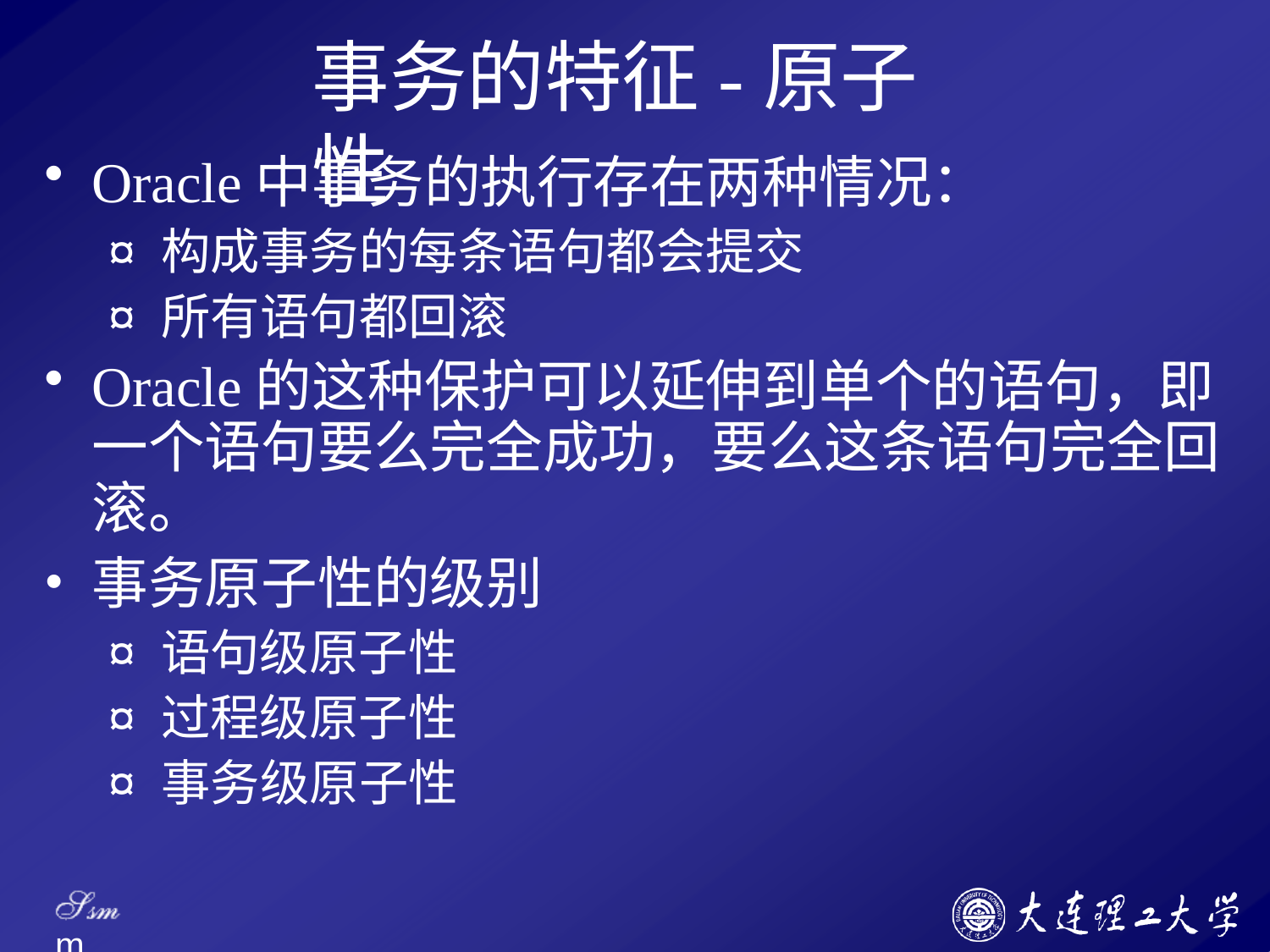

# 事务的特征-原子性
Oracle中事务的执行存在两种情况：
¤ 构成事务的每条语句都会提交
¤ 所有语句都回滚
Oracle的这种保护可以延伸到单个的语句，即 一个语句要么完全成功，要么这条语句完全回 滚。
事务原子性的级别
¤ 语句级原子性
¤ 过程级原子性
¤ 事务级原子性

Ssm